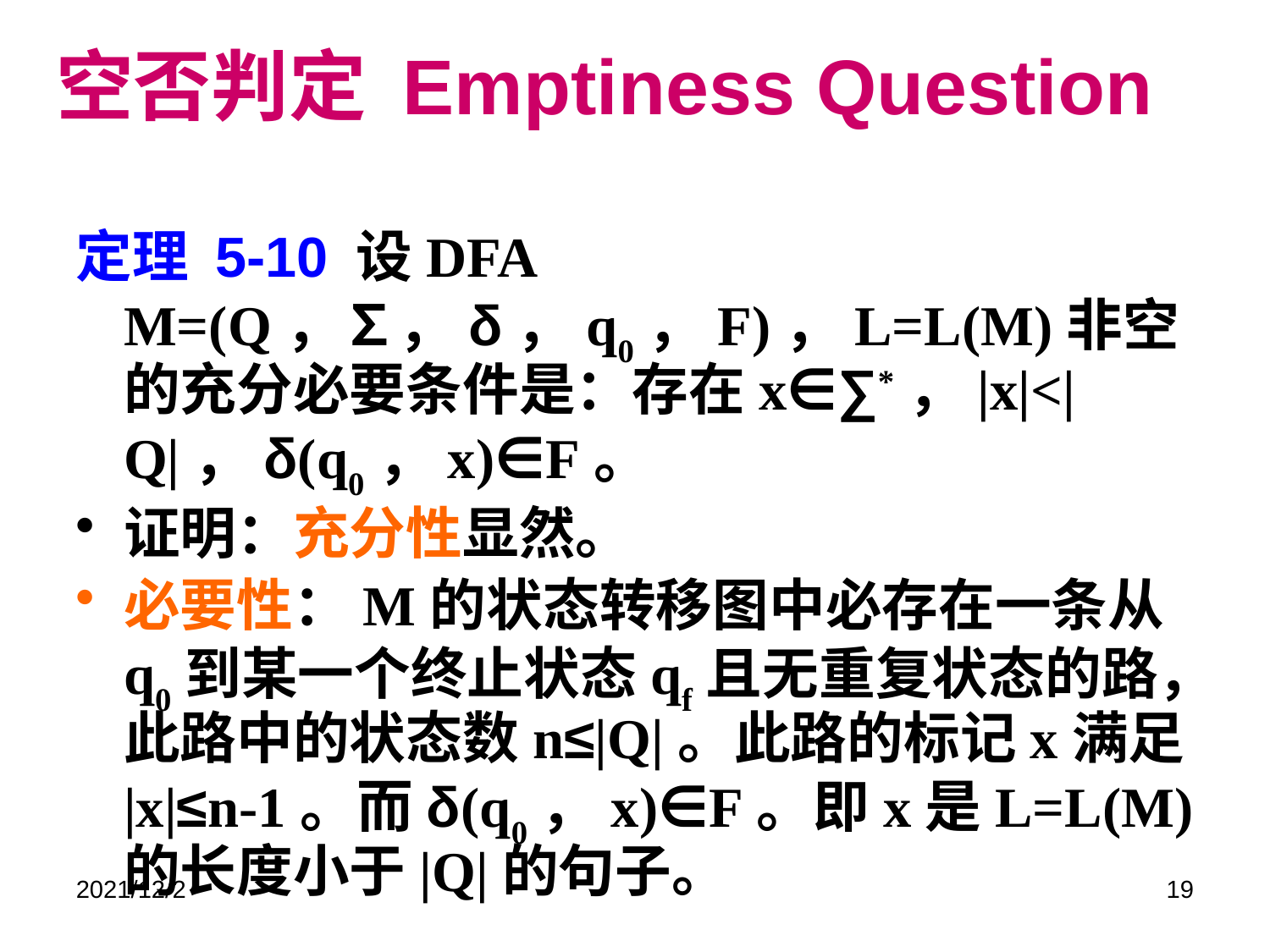

# 空否判定 Emptiness Question
定理 5-10 设DFA M=(Q，∑，δ，q0，F)，L=L(M)非空的充分必要条件是：存在x∈∑*，|x|<|Q|，δ(q0，x)∈F。
证明：充分性显然。
必要性：M的状态转移图中必存在一条从q0到某一个终止状态qf且无重复状态的路，此路中的状态数n≤|Q|。此路的标记x满足|x|≤n-1。而δ(q0，x)∈F。即x是L=L(M)的长度小于|Q|的句子。
2021/12/2
19